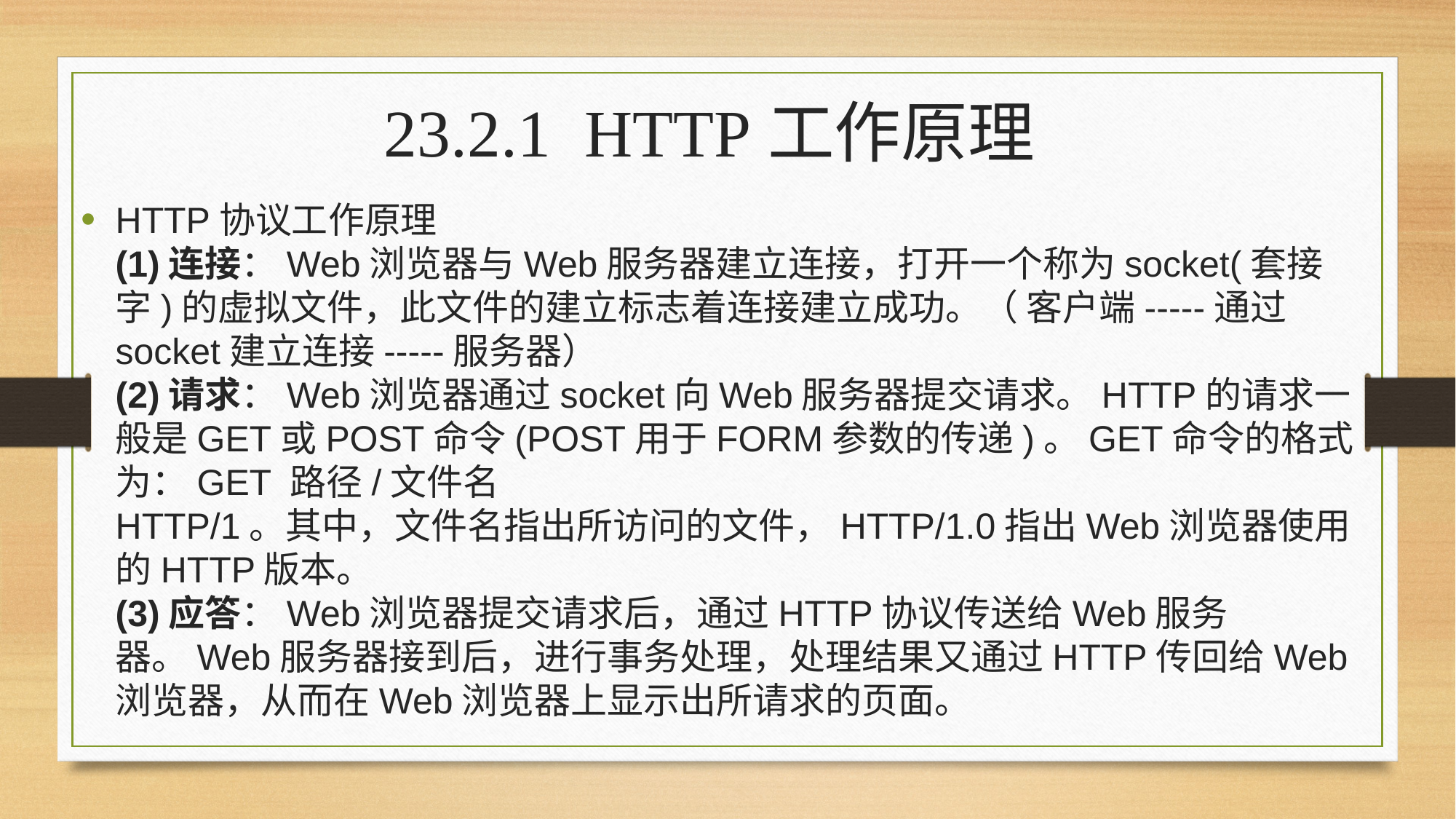

# 23.2.1  HTTP工作原理
HTTP协议工作原理 
(1)连接：Web浏览器与Web服务器建立连接，打开一个称为socket(套接字)的虚拟文件，此文件的建立标志着连接建立成功。（ 客户端-----通过socket建立连接-----服务器） 
(2)请求：Web浏览器通过socket向Web服务器提交请求。HTTP的请求一般是GET或POST命令(POST用于FORM参数的传递)。GET命令的格式为：GET 路径/文件名 HTTP/1。其中，文件名指出所访问的文件，HTTP/1.0指出Web浏览器使用的HTTP版本。 
(3)应答：Web浏览器提交请求后，通过HTTP协议传送给Web服务器。Web服务器接到后，进行事务处理，处理结果又通过HTTP传回给Web浏览器，从而在Web浏览器上显示出所请求的页面。